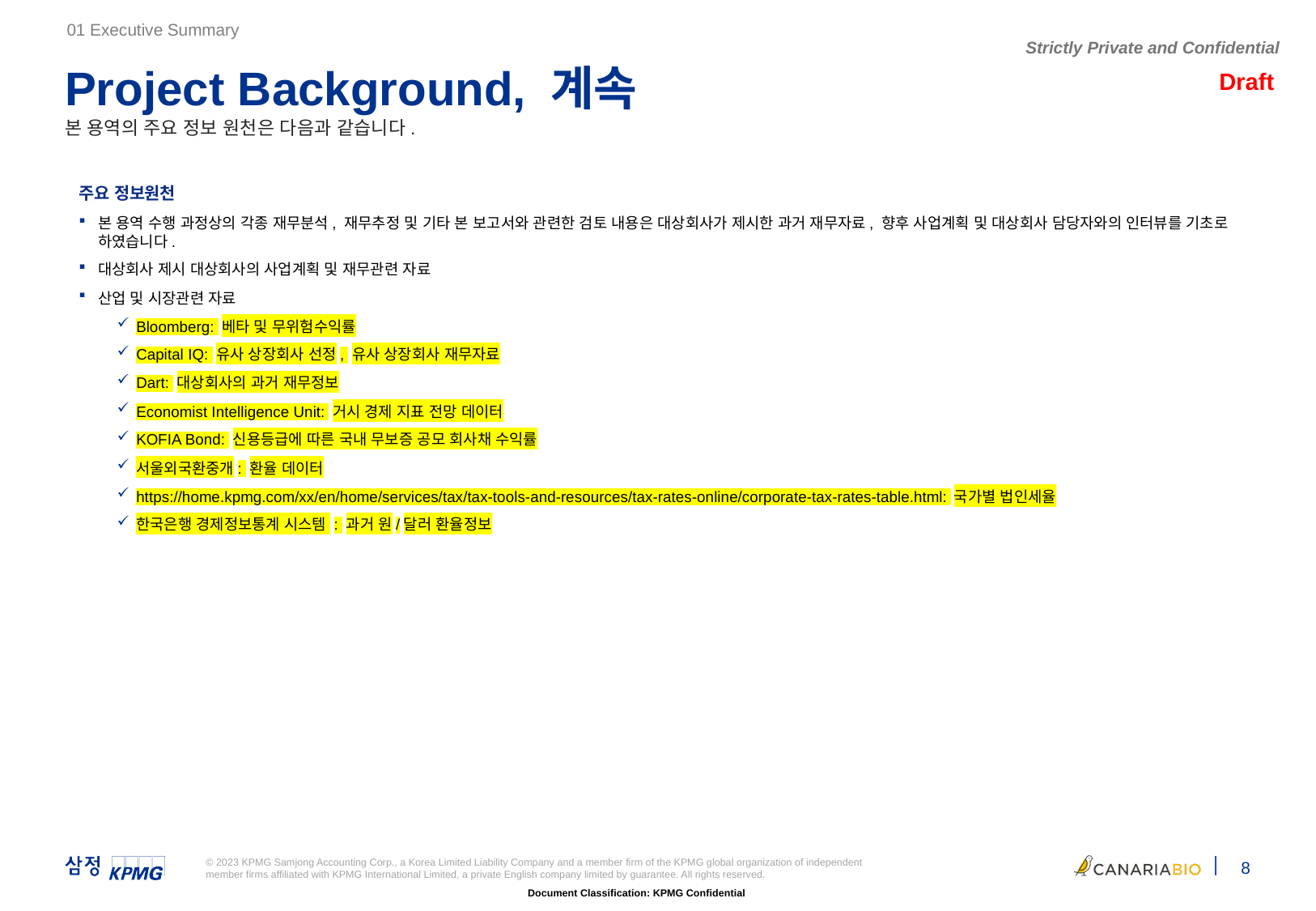

01 Executive Summary

Project Background, 계속
본 용역의 주요 정보 원천은 다음과 같습니다.
주요 정보원천
본 용역 수행 과정상의 각종 재무분석, 재무추정 및 기타 본 보고서와 관련한 검토 내용은 대상회사가 제시한 과거 재무자료, 향후 사업계획 및 대상회사 담당자와의 인터뷰를 기초로 하였습니다.
대상회사 제시 대상회사의 사업계획 및 재무관련 자료
산업 및 시장관련 자료
Bloomberg: 베타 및 무위험수익률
Capital IQ: 유사 상장회사 선정, 유사 상장회사 재무자료
Dart: 대상회사의 과거 재무정보
Economist Intelligence Unit: 거시 경제 지표 전망 데이터
KOFIA Bond: 신용등급에 따른 국내 무보증 공모 회사채 수익률
서울외국환중개: 환율 데이터
https://home.kpmg.com/xx/en/home/services/tax/tax-tools-and-resources/tax-rates-online/corporate-tax-rates-table.html: 국가별 법인세율
한국은행 경제정보통계 시스템 : 과거 원/달러 환율정보